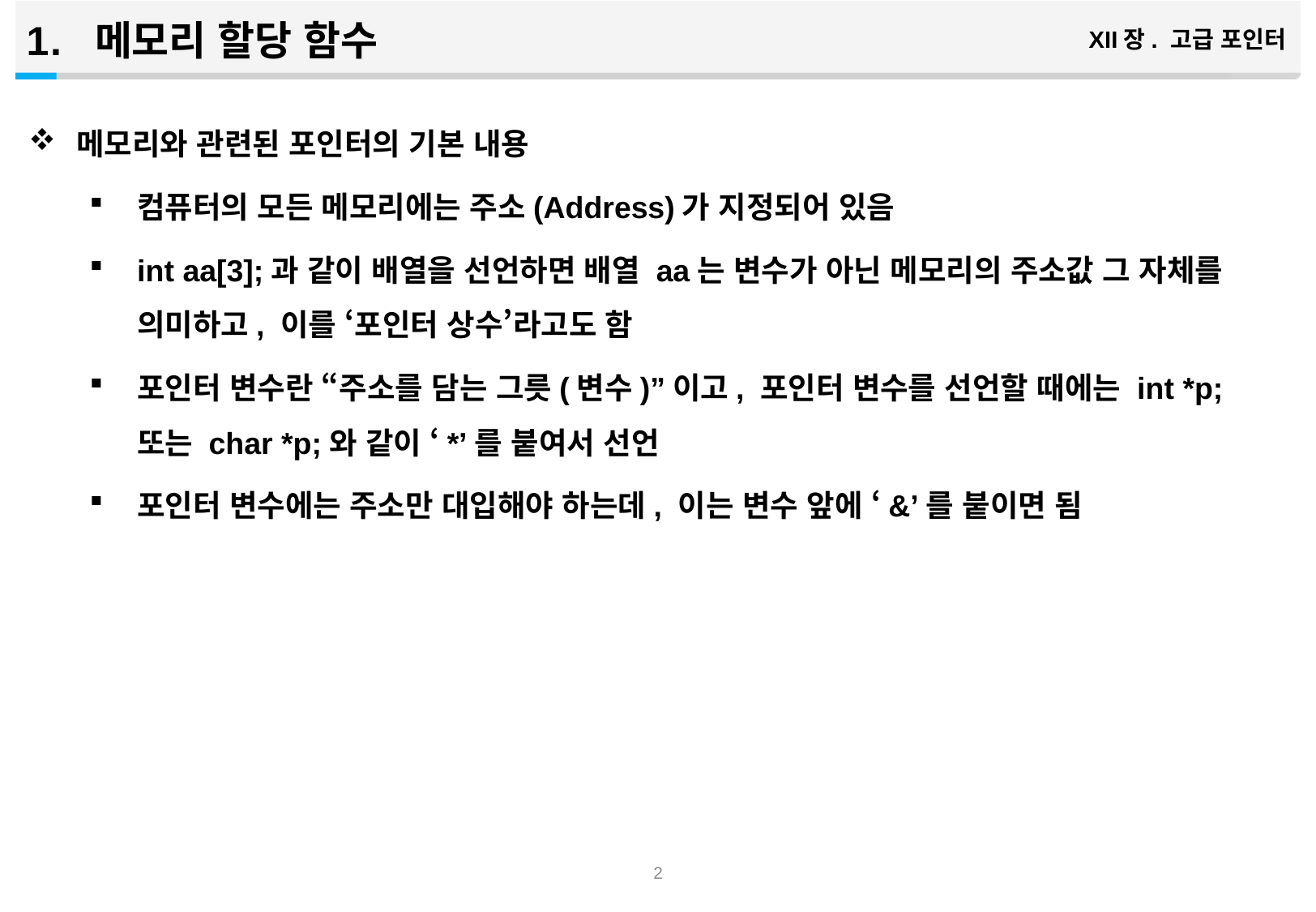

메모리 할당 함수
XII장. 고급 포인터
메모리와 관련된 포인터의 기본 내용
컴퓨터의 모든 메모리에는 주소(Address)가 지정되어 있음
int aa[3];과 같이 배열을 선언하면 배열 aa는 변수가 아닌 메모리의 주소값 그 자체를 의미하고, 이를 ‘포인터 상수’라고도 함
포인터 변수란 “주소를 담는 그릇(변수)”이고, 포인터 변수를 선언할 때에는 int *p; 또는 char *p;와 같이 ‘*’를 붙여서 선언
포인터 변수에는 주소만 대입해야 하는데, 이는 변수 앞에 ‘&’를 붙이면 됨
2